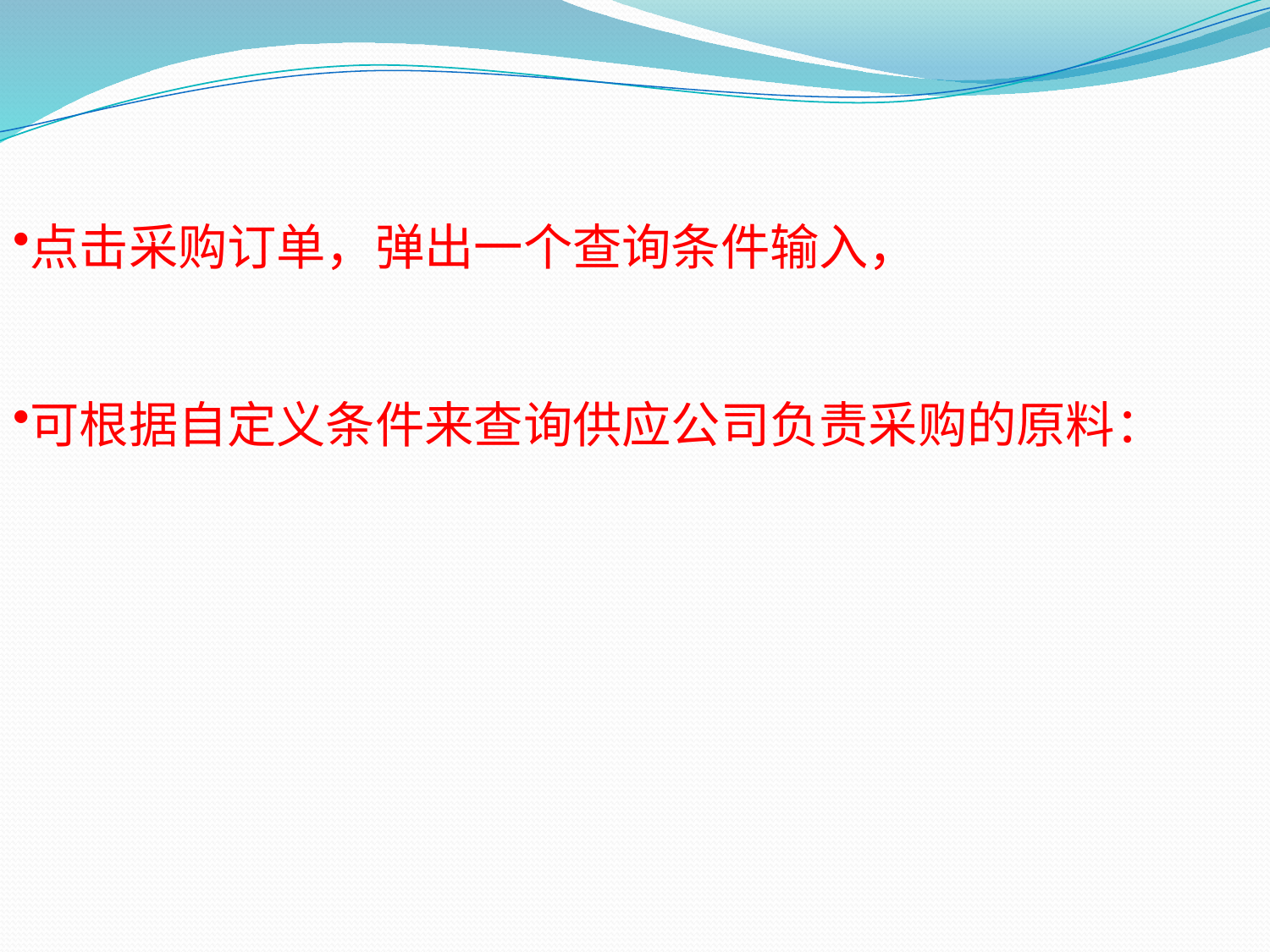

点击采购订单，弹出一个查询条件输入，

可根据自定义条件来查询供应公司负责采购的原料：